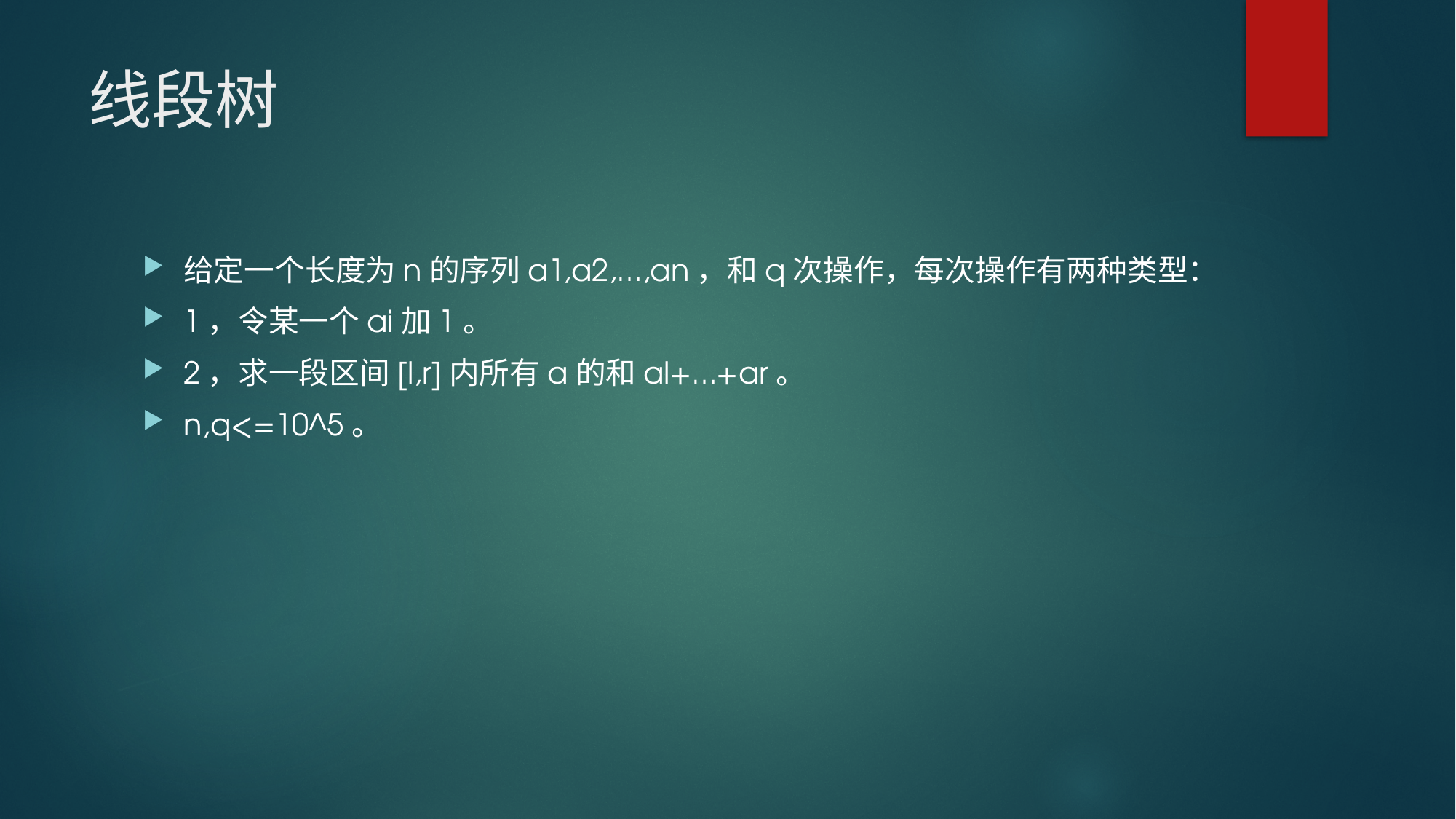

# 线段树
给定一个长度为n的序列a1,a2,…,an，和q次操作，每次操作有两种类型：
1，令某一个ai加1。
2，求一段区间[l,r]内所有a的和al+…+ar。
n,q<=10^5。